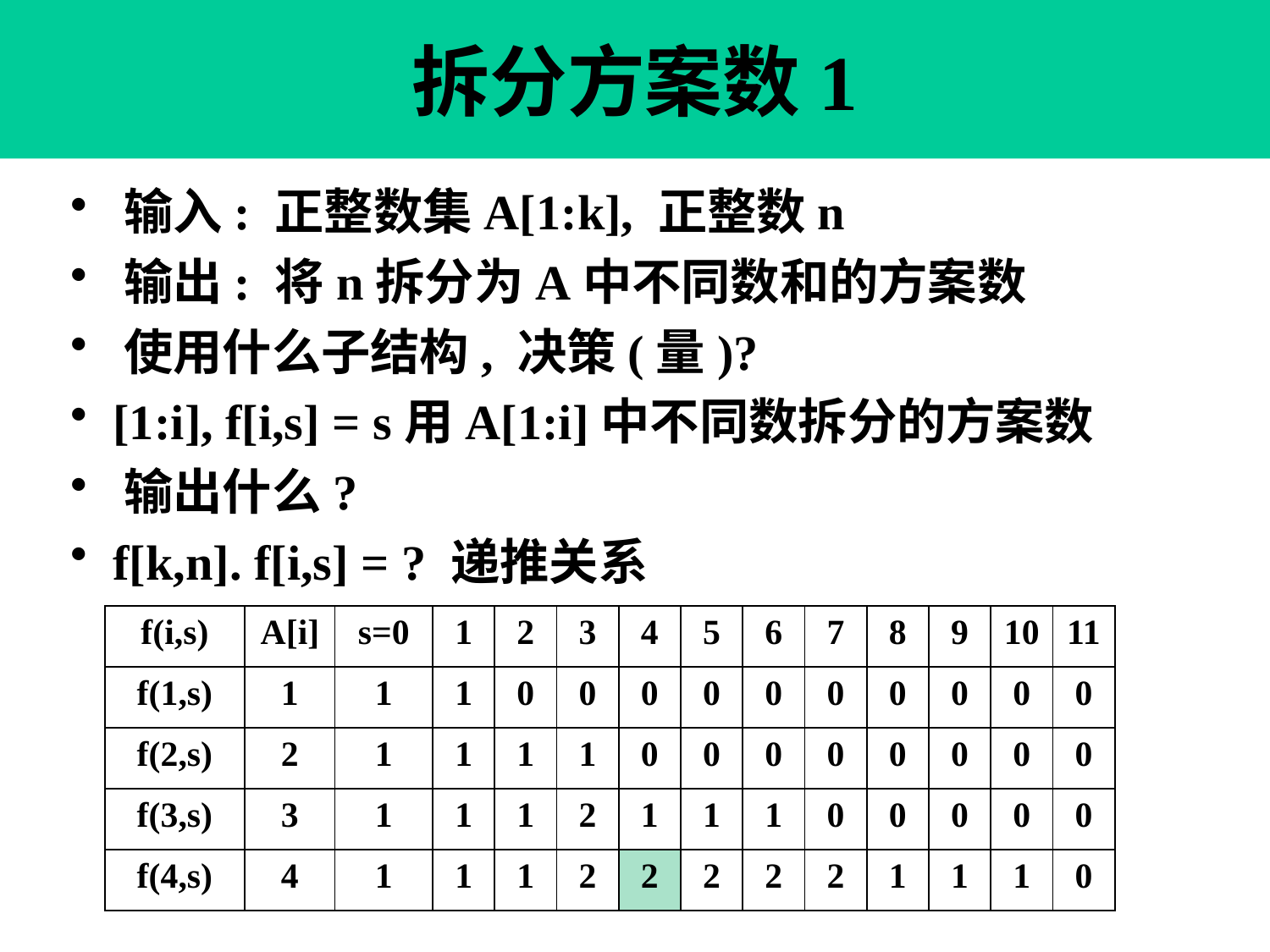

# 拆分方案数1
 输入: 正整数集A[1:k], 正整数n
 输出: 将n拆分为A中不同数和的方案数
 使用什么子结构, 决策(量)?
 [1:i], f[i,s] = s用A[1:i]中不同数拆分的方案数
 输出什么?
 f[k,n]. f[i,s] = ? 递推关系
| f(i,s) | A[i] | s=0 | 1 | 2 | 3 | 4 | 5 | 6 | 7 | 8 | 9 | 10 | 11 |
| --- | --- | --- | --- | --- | --- | --- | --- | --- | --- | --- | --- | --- | --- |
| f(1,s) | 1 | 1 | 1 | 0 | 0 | 0 | 0 | 0 | 0 | 0 | 0 | 0 | 0 |
| f(2,s) | 2 | 1 | 1 | 1 | 1 | 0 | 0 | 0 | 0 | 0 | 0 | 0 | 0 |
| f(3,s) | 3 | 1 | 1 | 1 | 2 | 1 | 1 | 1 | 0 | 0 | 0 | 0 | 0 |
| f(4,s) | 4 | 1 | 1 | 1 | 2 | 2 | 2 | 2 | 2 | 1 | 1 | 1 | 0 |